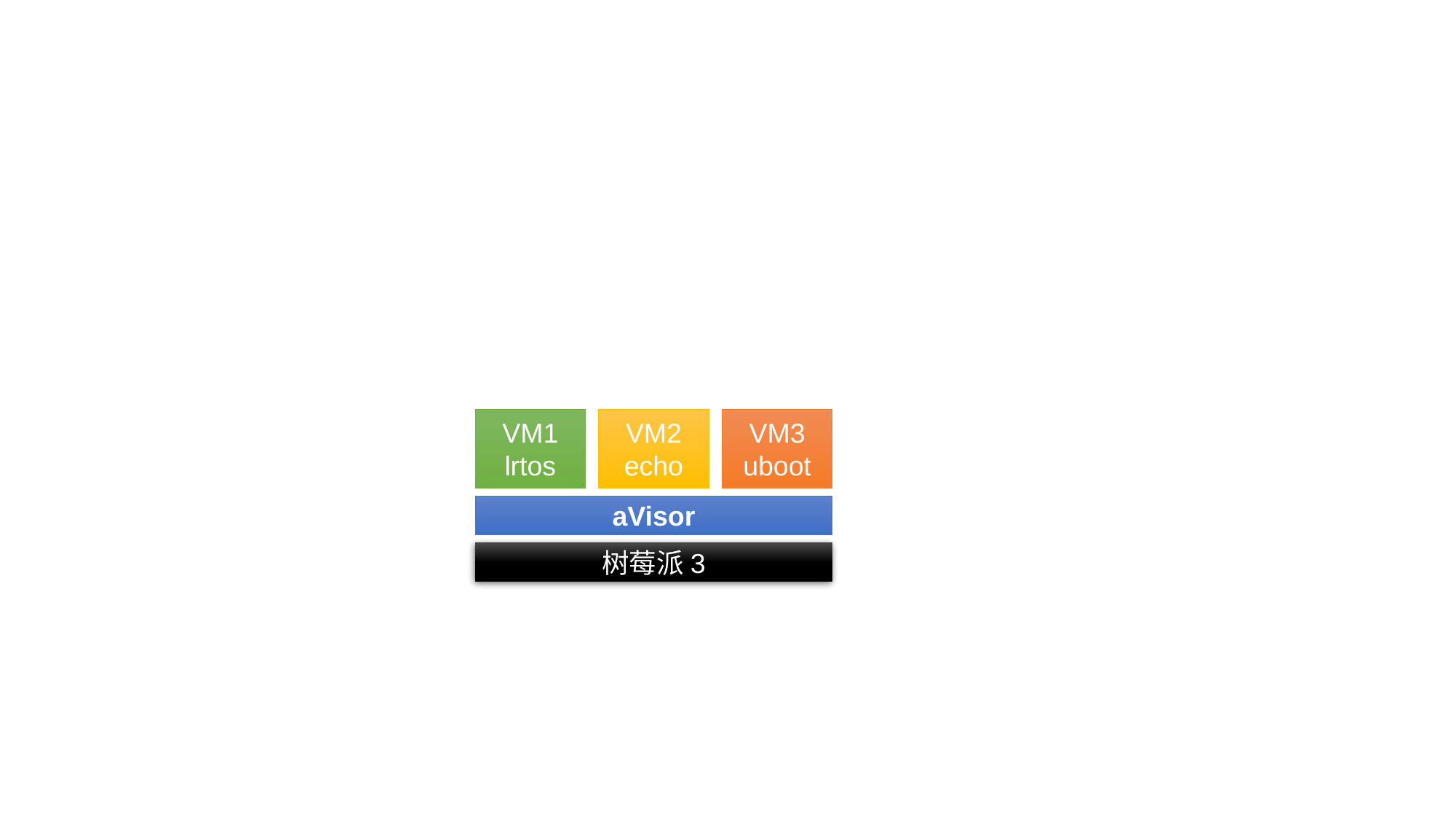

VM2
echo
VM3
uboot
VM1
lrtos
aVisor
树莓派3